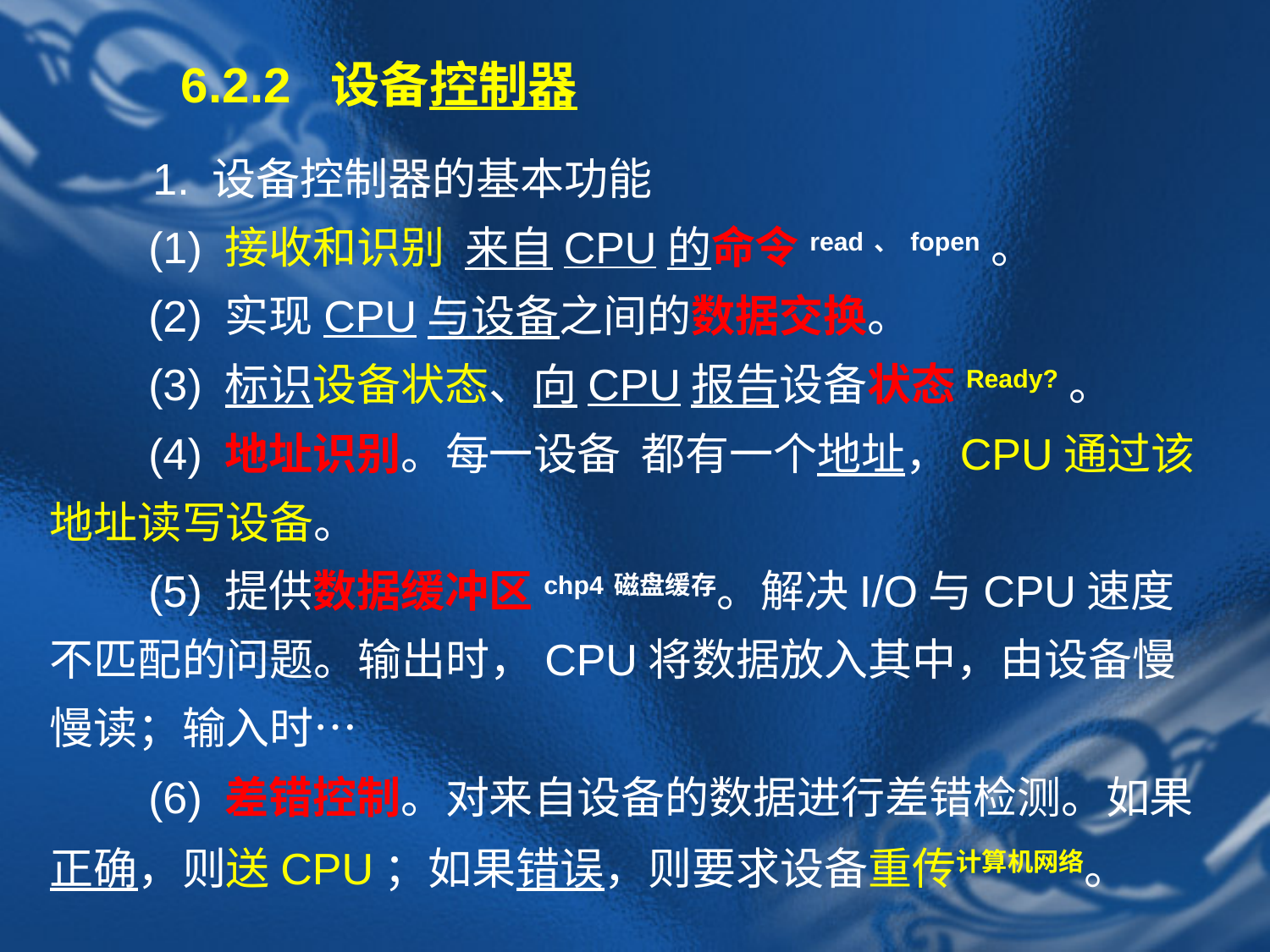

# 6.2.2  设备控制器
　　1. 设备控制器的基本功能
　　(1) 接收和识别  来自CPU的命令read、fopen。
　　(2) 实现CPU与设备之间的数据交换。
　　(3) 标识设备状态、向CPU报告设备状态Ready?。
　　(4) 地址识别。每一设备  都有一个地址，CPU通过该地址读写设备。
　　(5) 提供数据缓冲区chp4磁盘缓存。解决I/O与CPU速度不匹配的问题。输出时，CPU将数据放入其中，由设备慢慢读；输入时…
　　(6) 差错控制。对来自设备的数据进行差错检测。如果正确，则送CPU；如果错误，则要求设备重传计算机网络。